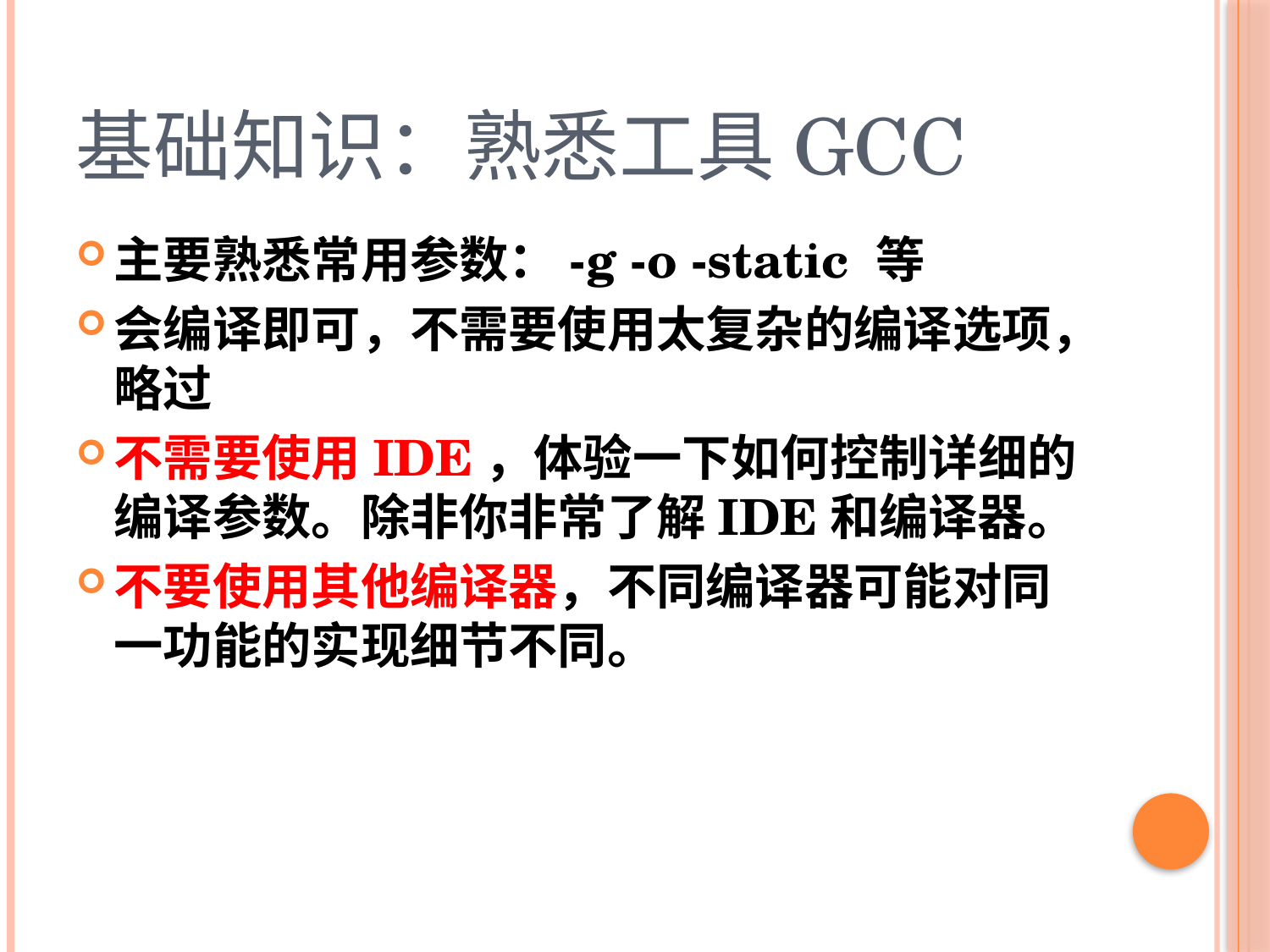

# 基础知识：熟悉工具GCC
主要熟悉常用参数：-g -o -static 等
会编译即可，不需要使用太复杂的编译选项，略过
不需要使用IDE，体验一下如何控制详细的编译参数。除非你非常了解IDE和编译器。
不要使用其他编译器，不同编译器可能对同一功能的实现细节不同。